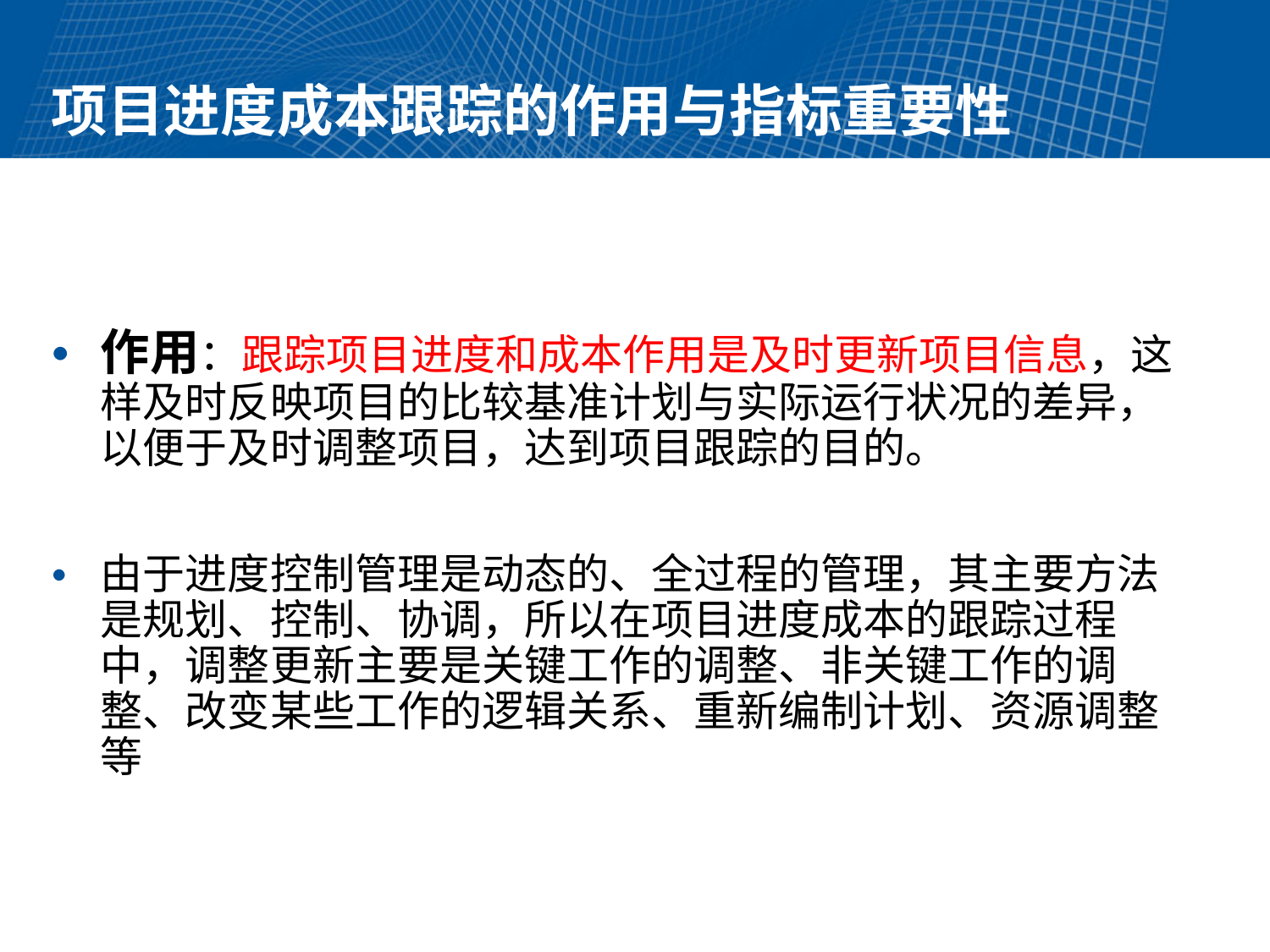

# 项目进度成本跟踪的作用与指标重要性

作用：跟踪项目进度和成本作用是及时更新项目信息，这样及时反映项目的比较基准计划与实际运行状况的差异，以便于及时调整项目，达到项目跟踪的目的。

由于进度控制管理是动态的、全过程的管理，其主要方法是规划、控制、协调，所以在项目进度成本的跟踪过程中，调整更新主要是关键工作的调整、非关键工作的调整、改变某些工作的逻辑关系、重新编制计划、资源调整等